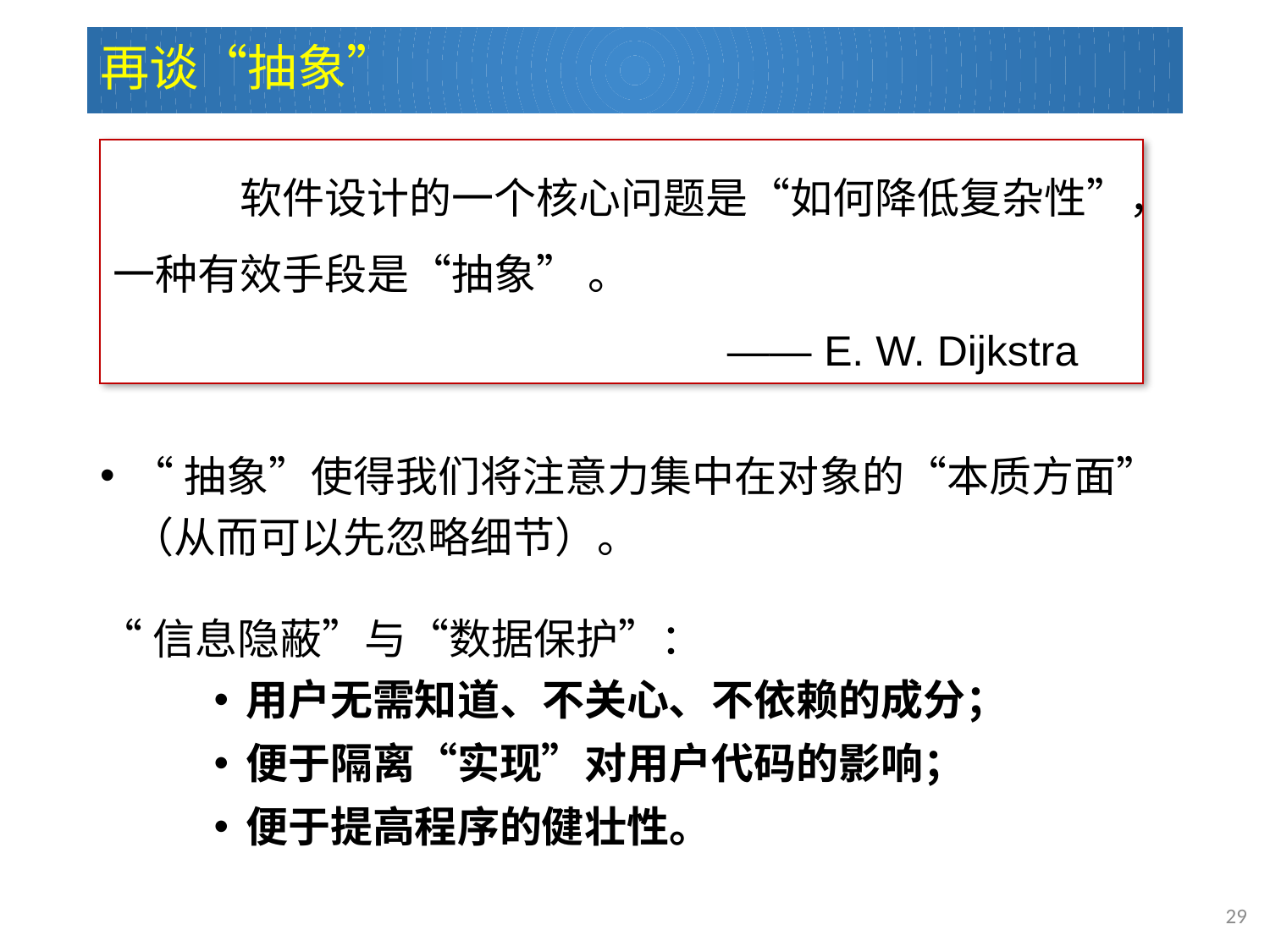

# 再谈“抽象”
	软件设计的一个核心问题是“如何降低复杂性”，
一种有效手段是“抽象” 。
				         —— E. W. Dijkstra
“抽象”使得我们将注意力集中在对象的“本质方面”（从而可以先忽略细节）。
“信息隐蔽”与“数据保护”：
用户无需知道、不关心、不依赖的成分；
便于隔离“实现”对用户代码的影响；
便于提高程序的健壮性。
29